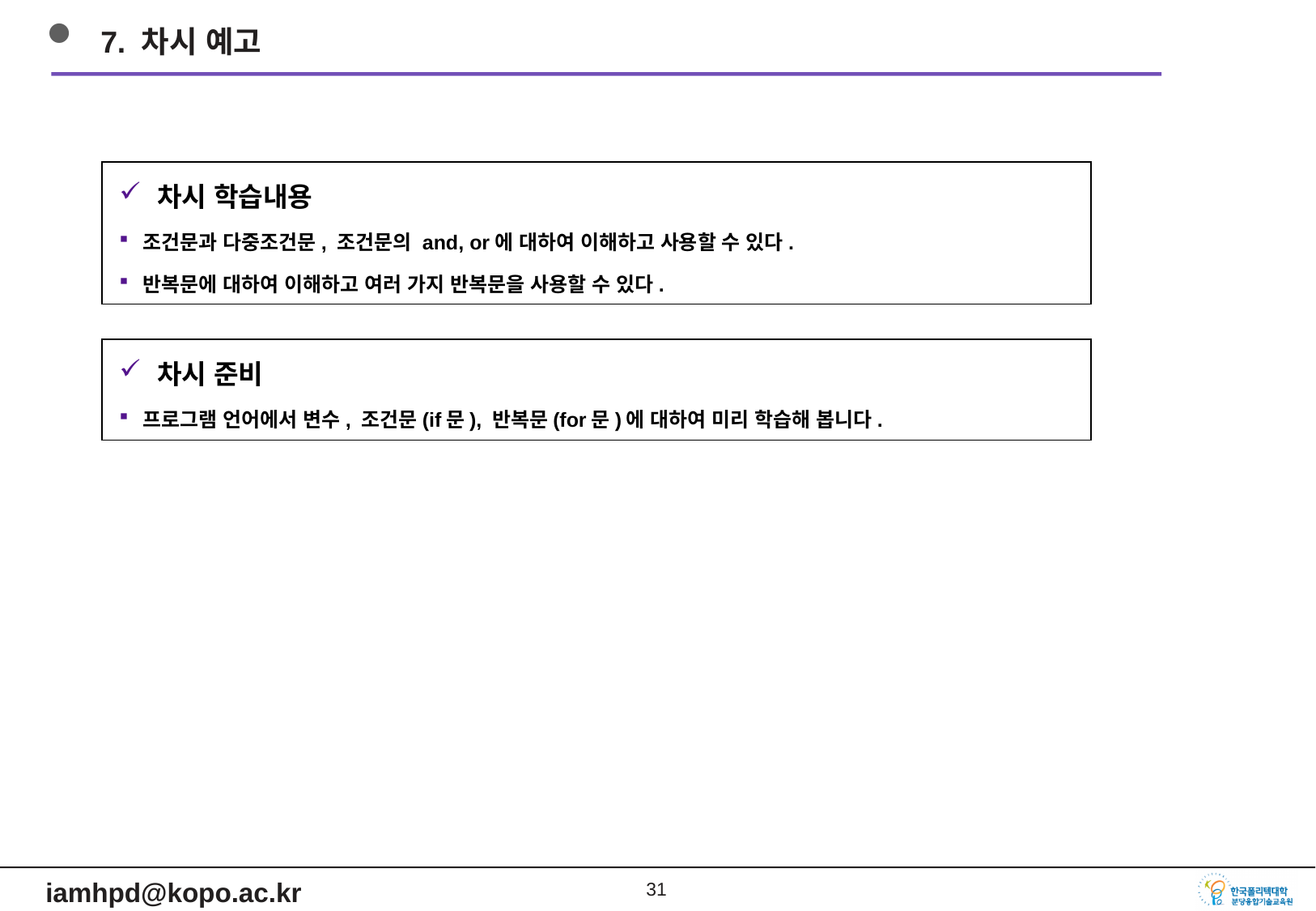

7. 차시 예고
차시 학습내용
조건문과 다중조건문, 조건문의 and, or에 대하여 이해하고 사용할 수 있다.
반복문에 대하여 이해하고 여러 가지 반복문을 사용할 수 있다.
차시 준비
프로그램 언어에서 변수, 조건문(if문), 반복문(for문)에 대하여 미리 학습해 봅니다.
31